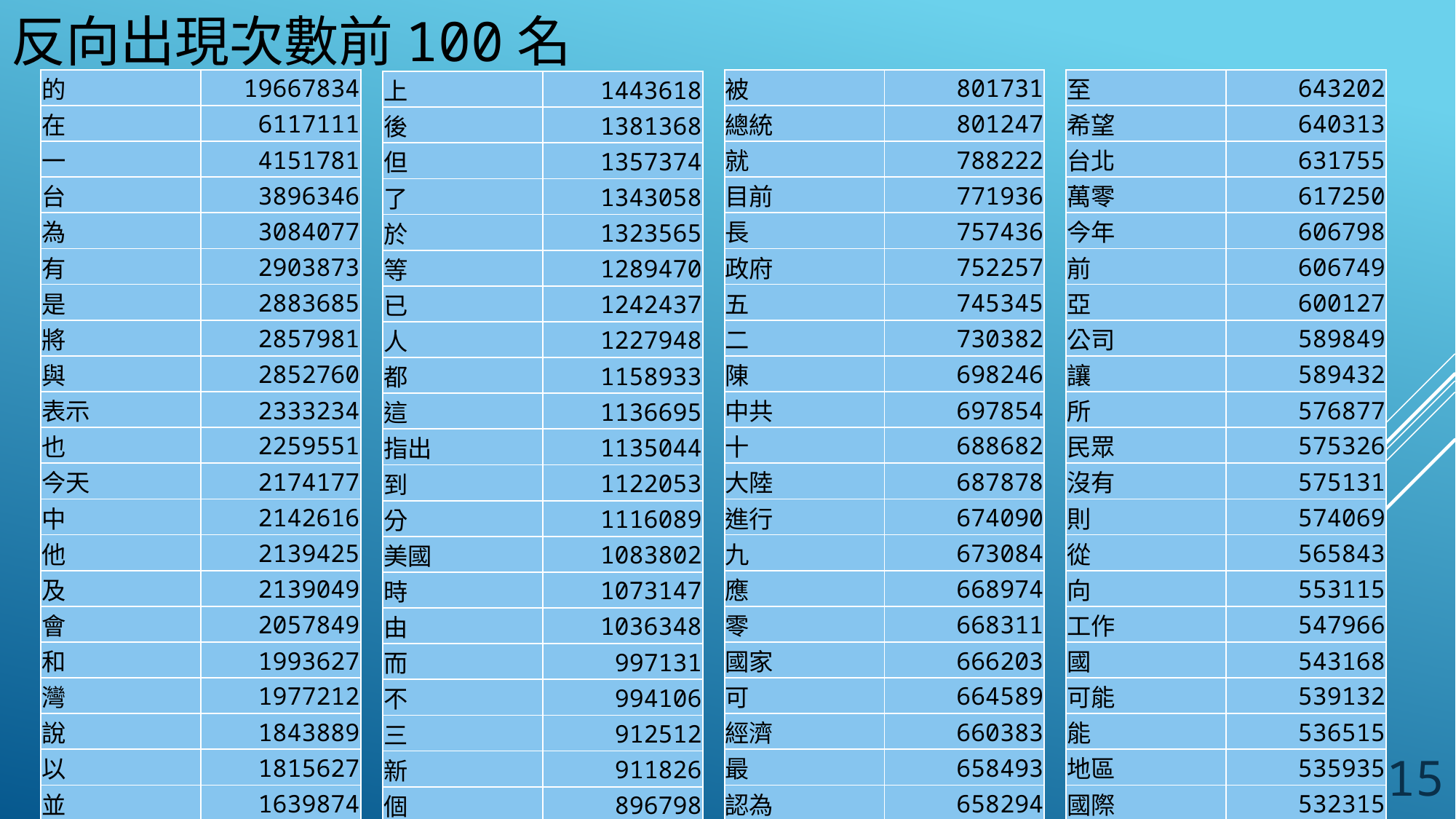

# 反向出現次數前100名
| 的 | 19667834 |
| --- | --- |
| 在 | 6117111 |
| 一 | 4151781 |
| 台 | 3896346 |
| 為 | 3084077 |
| 有 | 2903873 |
| 是 | 2883685 |
| 將 | 2857981 |
| 與 | 2852760 |
| 表示 | 2333234 |
| 也 | 2259551 |
| 今天 | 2174177 |
| 中 | 2142616 |
| 他 | 2139425 |
| 及 | 2139049 |
| 會 | 2057849 |
| 和 | 1993627 |
| 灣 | 1977212 |
| 說 | 1843889 |
| 以 | 1815627 |
| 並 | 1639874 |
| 對 | 1636188 |
| 多 | 1555874 |
| 之 | 1533289 |
| 大 | 1518690 |
| 被 | 801731 |
| --- | --- |
| 總統 | 801247 |
| 就 | 788222 |
| 目前 | 771936 |
| 長 | 757436 |
| 政府 | 752257 |
| 五 | 745345 |
| 二 | 730382 |
| 陳 | 698246 |
| 中共 | 697854 |
| 十 | 688682 |
| 大陸 | 687878 |
| 進行 | 674090 |
| 九 | 673084 |
| 應 | 668974 |
| 零 | 668311 |
| 國家 | 666203 |
| 可 | 664589 |
| 經濟 | 660383 |
| 最 | 658493 |
| 認為 | 658294 |
| 兩 | 655654 |
| 更 | 653732 |
| 四 | 652856 |
| 或 | 651162 |
| 至 | 643202 |
| --- | --- |
| 希望 | 640313 |
| 台北 | 631755 |
| 萬零 | 617250 |
| 今年 | 606798 |
| 前 | 606749 |
| 亞 | 600127 |
| 公司 | 589849 |
| 讓 | 589432 |
| 所 | 576877 |
| 民眾 | 575326 |
| 沒有 | 575131 |
| 則 | 574069 |
| 從 | 565843 |
| 向 | 553115 |
| 工作 | 547966 |
| 國 | 543168 |
| 可能 | 539132 |
| 能 | 536515 |
| 地區 | 535935 |
| 國際 | 532315 |
| 八 | 532063 |
| 縣 | 530834 |
| 報導 | 529818 |
| 發展 | 524305 |
| 上 | 1443618 |
| --- | --- |
| 後 | 1381368 |
| 但 | 1357374 |
| 了 | 1343058 |
| 於 | 1323565 |
| 等 | 1289470 |
| 已 | 1242437 |
| 人 | 1227948 |
| 都 | 1158933 |
| 這 | 1136695 |
| 指出 | 1135044 |
| 到 | 1122053 |
| 分 | 1116089 |
| 美國 | 1083802 |
| 時 | 1073147 |
| 由 | 1036348 |
| 而 | 997131 |
| 不 | 994106 |
| 三 | 912512 |
| 新 | 911826 |
| 個 | 896798 |
| 中國 | 890808 |
| 要 | 828841 |
| 百 | 816411 |
| 問題 | 810750 |
15